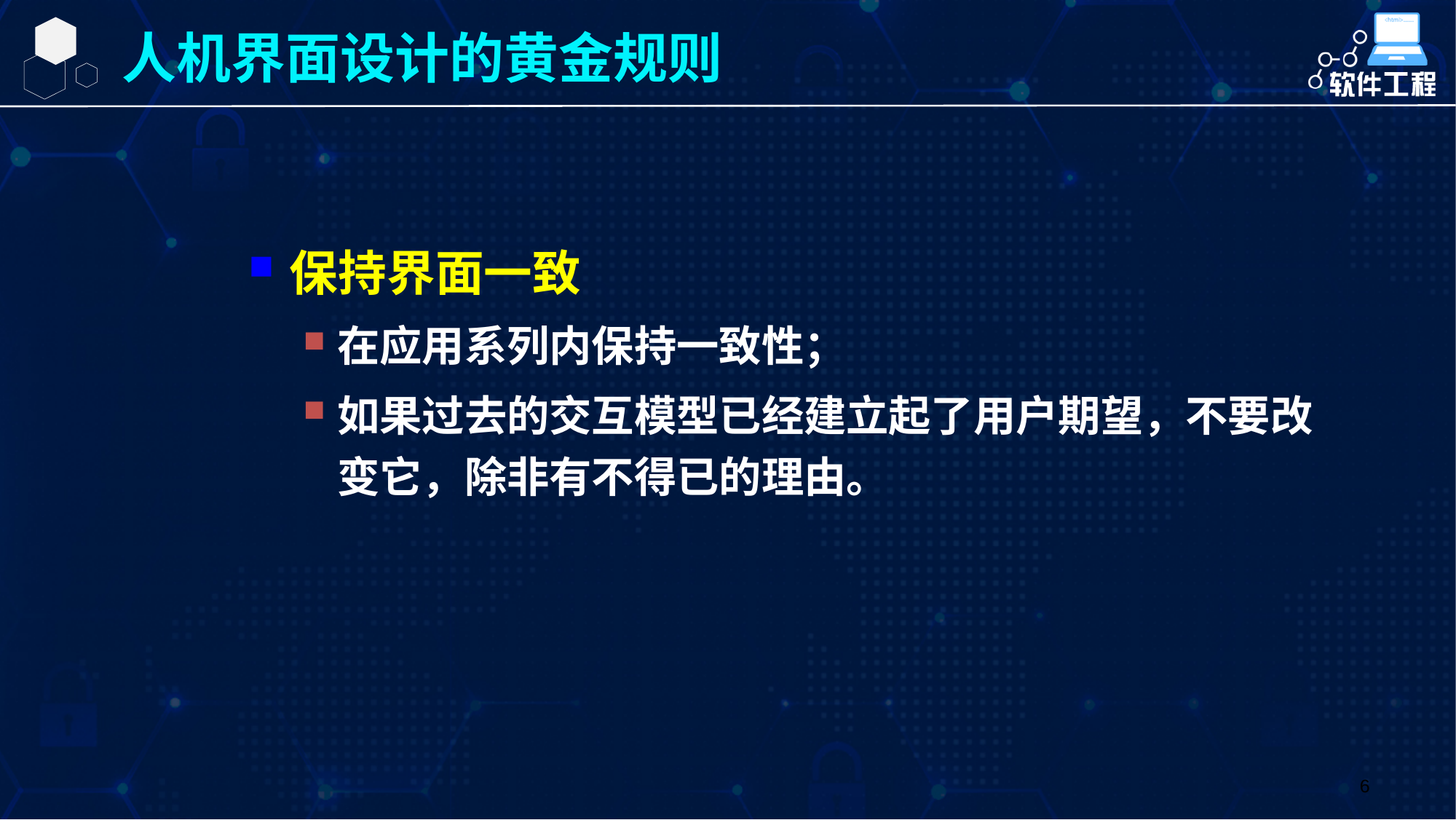

人机界面设计的黄金规则
保持界面一致
在应用系列内保持一致性；
如果过去的交互模型已经建立起了用户期望，不要改变它，除非有不得已的理由。
6